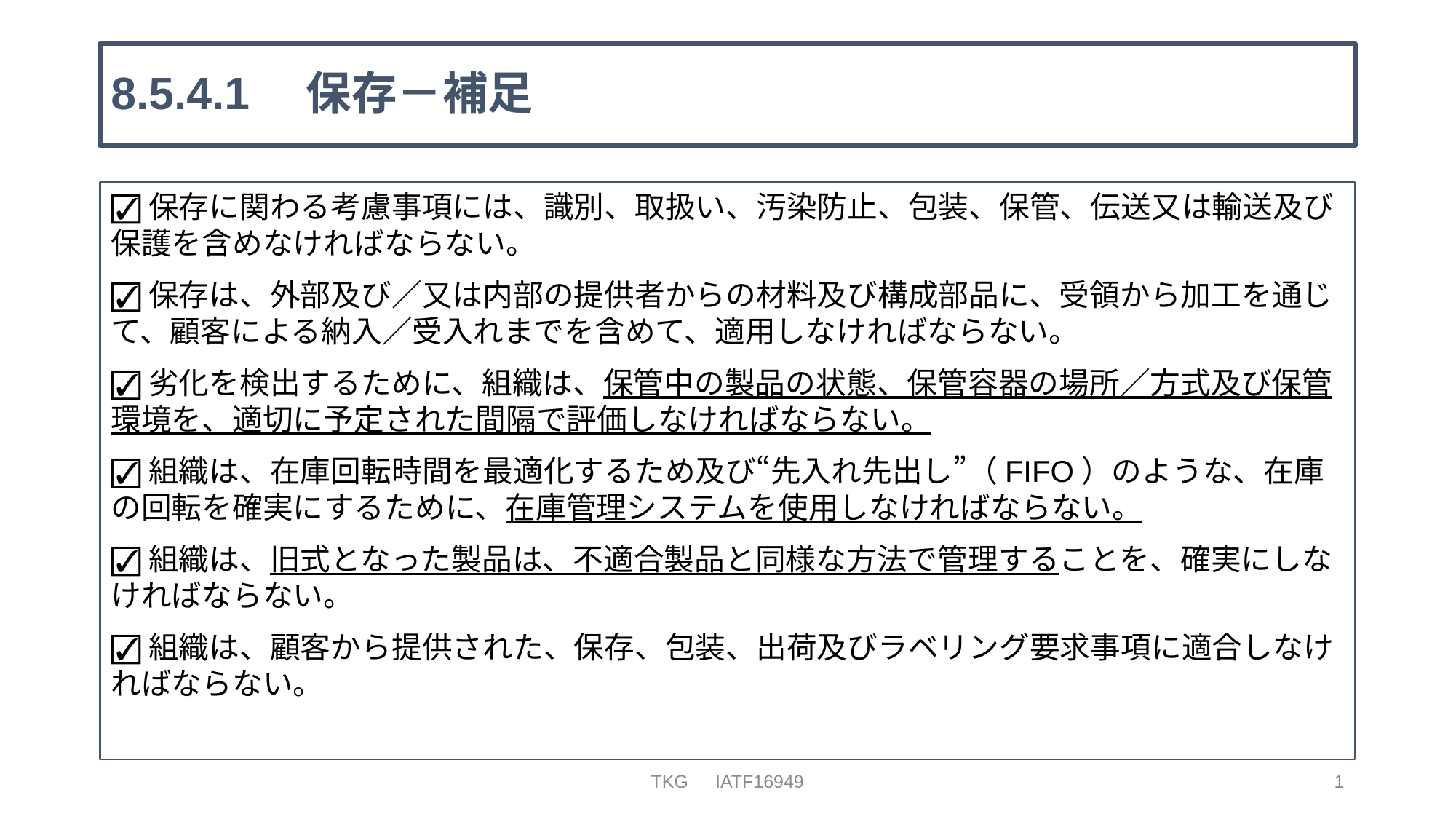

# 8.5.4.1　保存－補足
☑保存に関わる考慮事項には、識別、取扱い、汚染防止、包装、保管、伝送又は輸送及び保護を含めなければならない。
☑保存は、外部及び／又は内部の提供者からの材料及び構成部品に、受領から加工を通じて、顧客による納入／受入れまでを含めて、適用しなければならない。
☑劣化を検出するために、組織は、保管中の製品の状態、保管容器の場所／方式及び保管環境を、適切に予定された間隔で評価しなければならない。
☑組織は、在庫回転時間を最適化するため及び“先入れ先出し”（FIFO）のような、在庫の回転を確実にするために、在庫管理システムを使用しなければならない。
☑組織は、旧式となった製品は、不適合製品と同様な方法で管理することを、確実にしなければならない。
☑組織は、顧客から提供された、保存、包装、出荷及びラベリング要求事項に適合しなければならない。

TKG　IATF16949
1